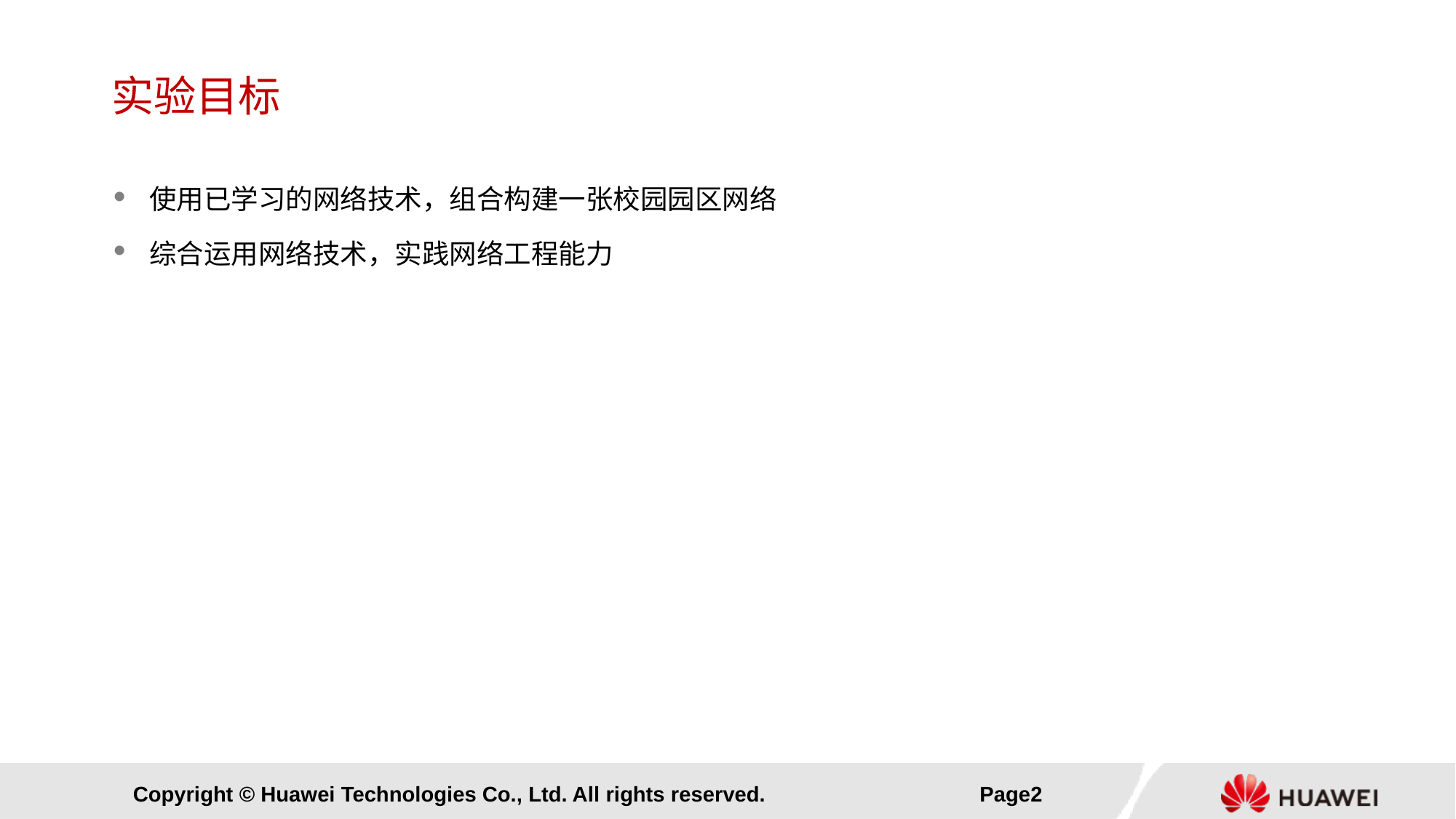

# 实验目标
使用已学习的网络技术，组合构建一张校园园区网络
综合运用网络技术，实践网络工程能力
Page2